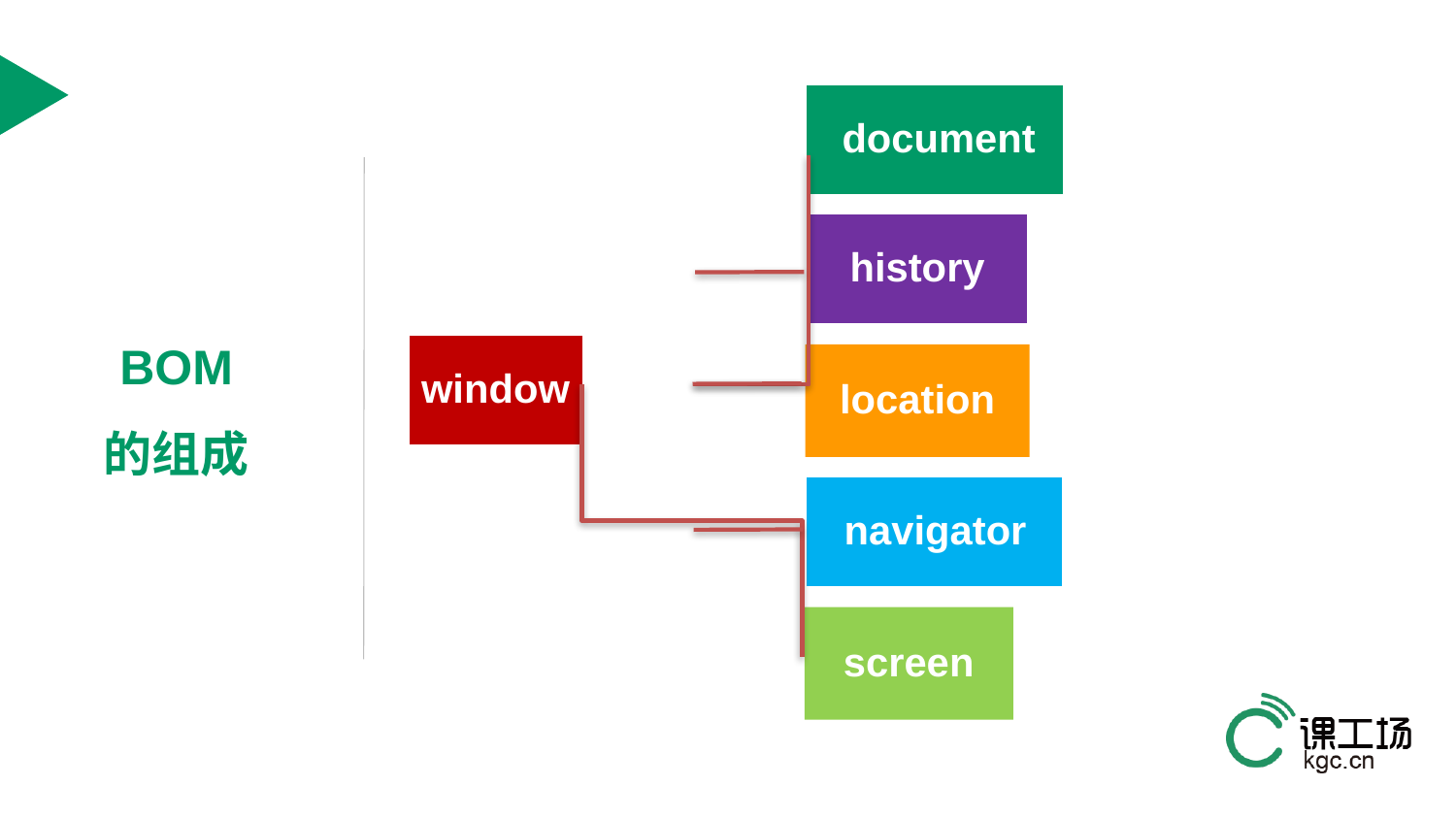

document

history
BOM
的组成

window
location
navigator

screen